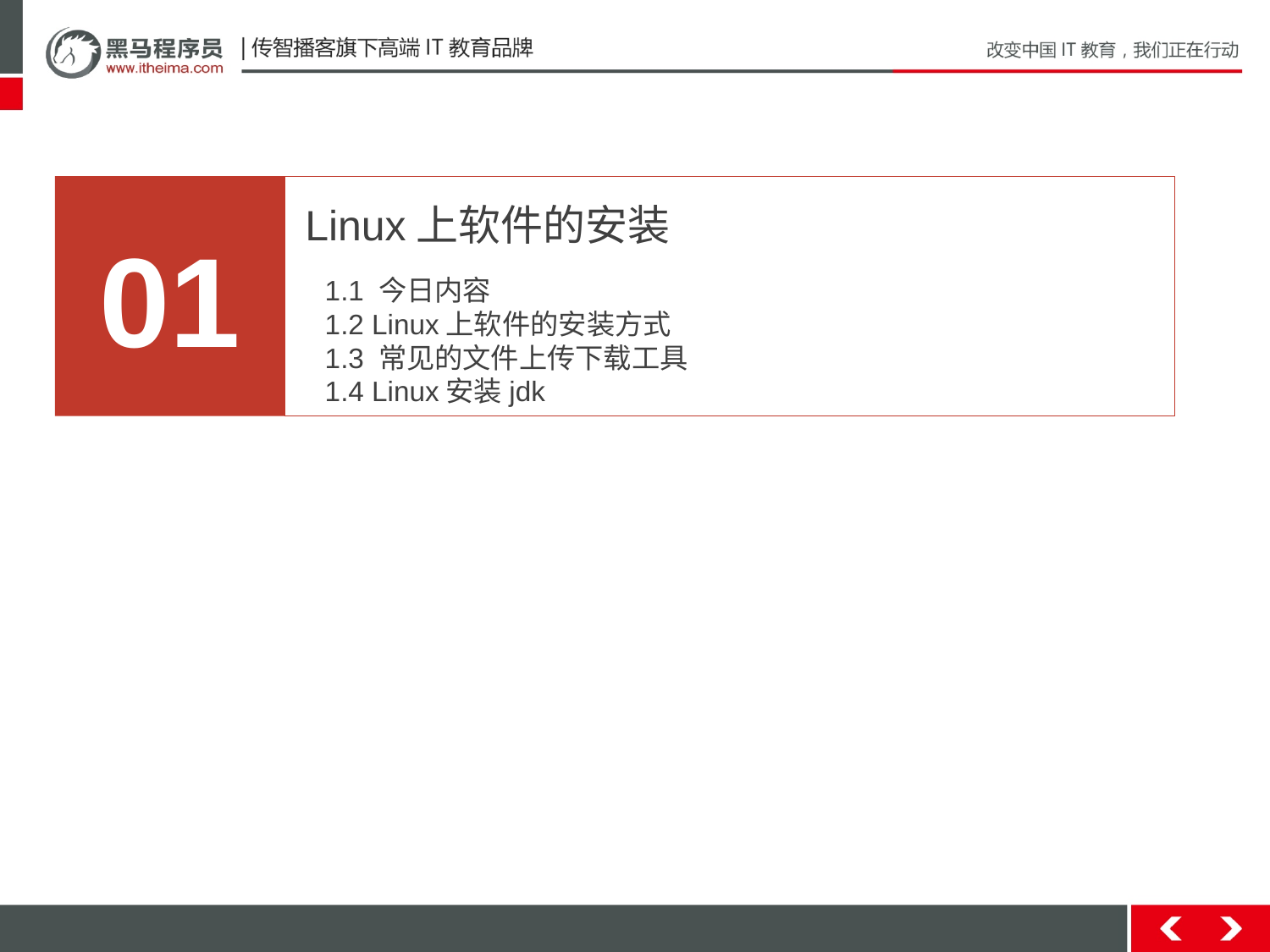

01

Linux上软件的安装
1.1 今日内容
1.2 Linux上软件的安装方式
1.3 常见的文件上传下载工具
1.4 Linux安装jdk